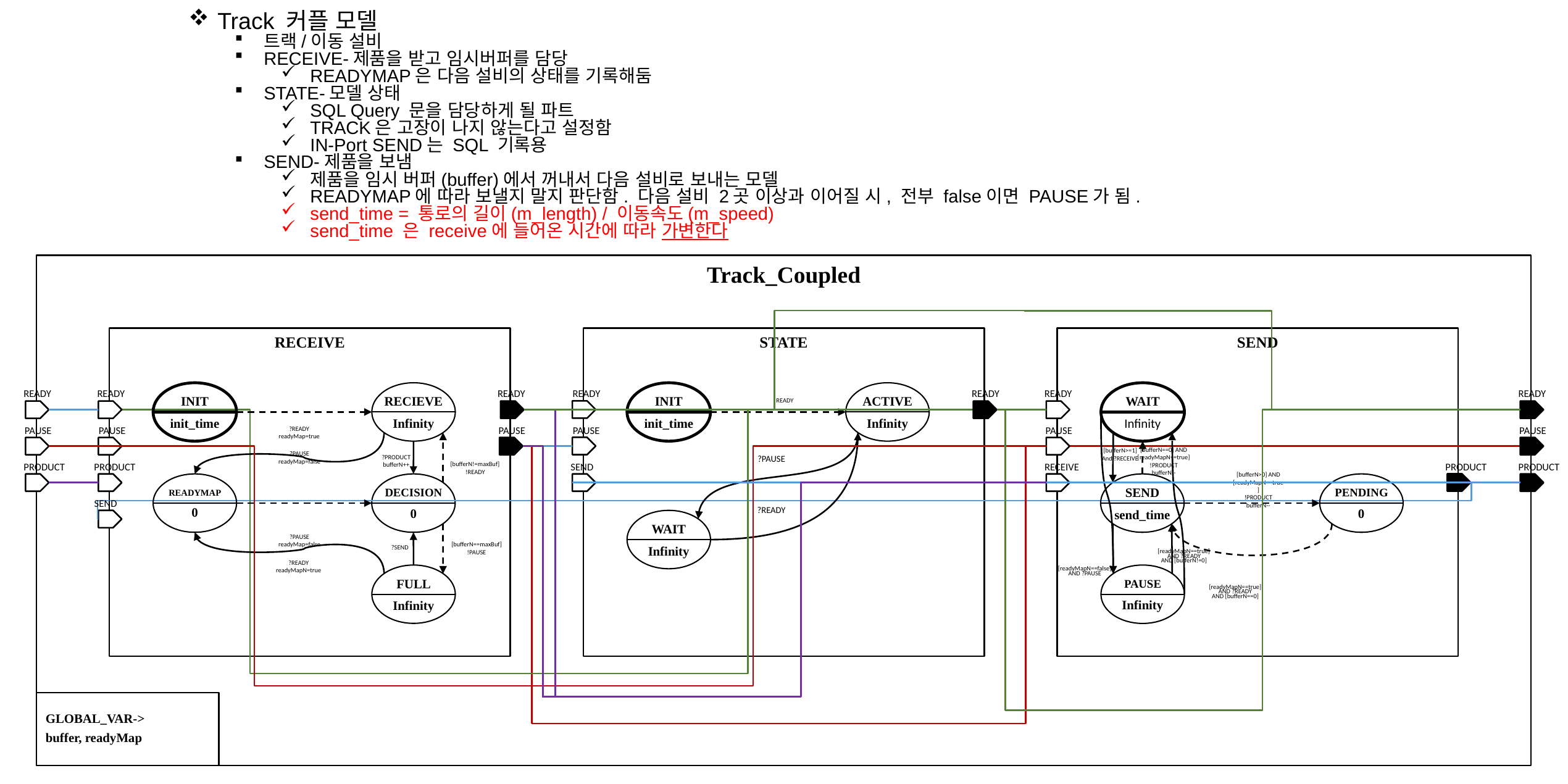

Track 커플 모델
트랙/이동 설비
RECEIVE-제품을 받고 임시버퍼를 담당
READYMAP은 다음 설비의 상태를 기록해둠
STATE-모델 상태
SQL Query 문을 담당하게 될 파트
TRACK은 고장이 나지 않는다고 설정함
IN-Port SEND는 SQL 기록용
SEND-제품을 보냄
제품을 임시 버퍼(buffer)에서 꺼내서 다음 설비로 보내는 모델
READYMAP에 따라 보낼지 말지 판단함. 다음 설비 2곳 이상과 이어질 시, 전부 false이면 PAUSE가 됨.
send_time = 통로의 길이(m_length) / 이동속도(m_speed)
send_time 은 receive에 들어온 시간에 따라 가변한다

Track_Coupled

RECEIVE

STATE

SEND
READY
READY
INIT
init_time
RECIEVE
Infinity
READY
READY
INIT
init_time
ACTIVE
Infinity
READY
READY
WAIT
Infinity
READY
!READY

PAUSE
PAUSE
PAUSE
PAUSE
PAUSE
PAUSE
?READY
readyMap=true

[bufferN==0] AND
[readyMapN==true]
!PRODUCT
bufferN--
[bufferN>=1]
And ?RECEIVE
?PAUSE
readyMap=false
?PRODUCT
bufferN++
?PAUSE
PRODUCT
PRODUCT
[bufferN!=maxBuf]
!READY
SEND
RECEIVE
PRODUCT
PRODUCT
[bufferN>0] AND
[readyMapN==true]
!PRODUCT
bufferN--

READYMAP
0
DECISION
0

SEND
send_time
PENDING
0

SEND
?READY

WAIT
Infinity
?PAUSE
readyMap=false
[bufferN==maxBuf]
!PAUSE
?SEND
[readyMapN==true]
AND ?READY
AND [bufferN!=0]
?READY
readyMapN=true
[readyMapN==false]
AND ?PAUSE
FULL
Infinity
PAUSE
Infinity
[readyMapN==true]
AND ?READY
AND [bufferN==0]
GLOBAL_VAR->
buffer, readyMap